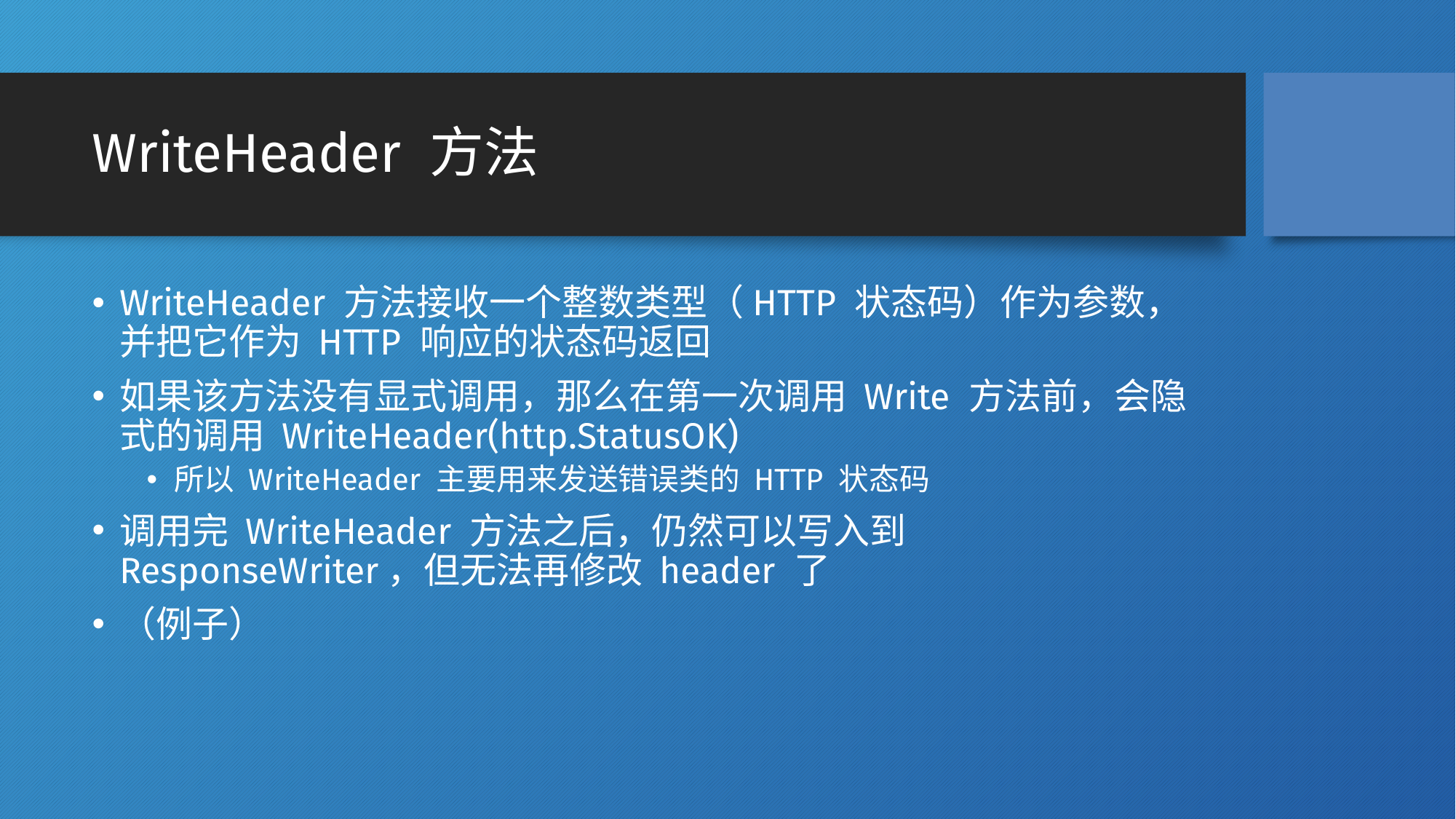

# WriteHeader 方法
WriteHeader 方法接收一个整数类型（HTTP 状态码）作为参数，并把它作为 HTTP 响应的状态码返回
如果该方法没有显式调用，那么在第一次调用 Write 方法前，会隐式的调用 WriteHeader(http.StatusOK)
所以 WriteHeader 主要用来发送错误类的 HTTP 状态码
调用完 WriteHeader 方法之后，仍然可以写入到 ResponseWriter，但无法再修改 header 了
（例子）